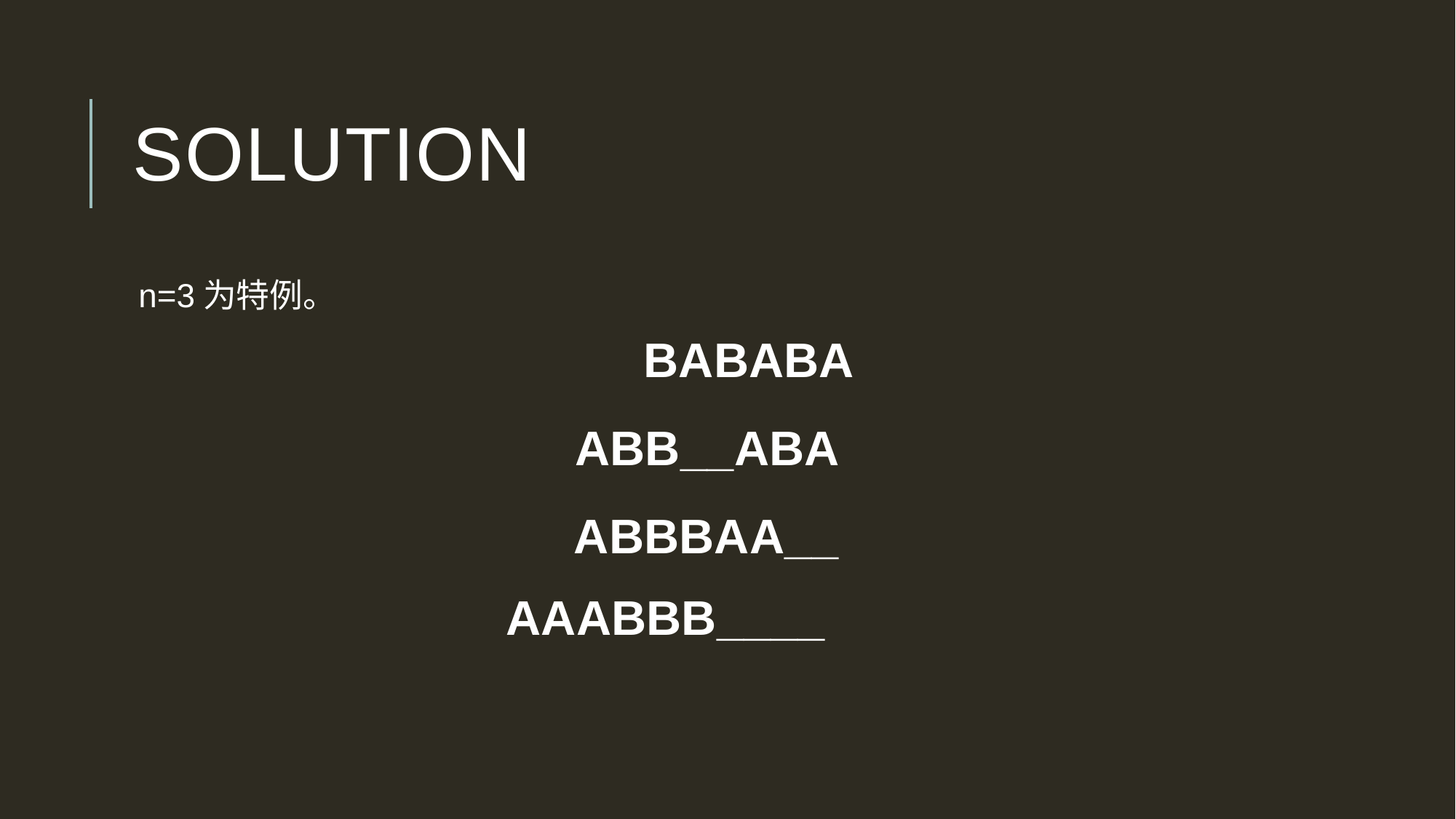

# Solution
n=3为特例。
BABABA
ABB__ABA
ABBBAA__
AAABBB____